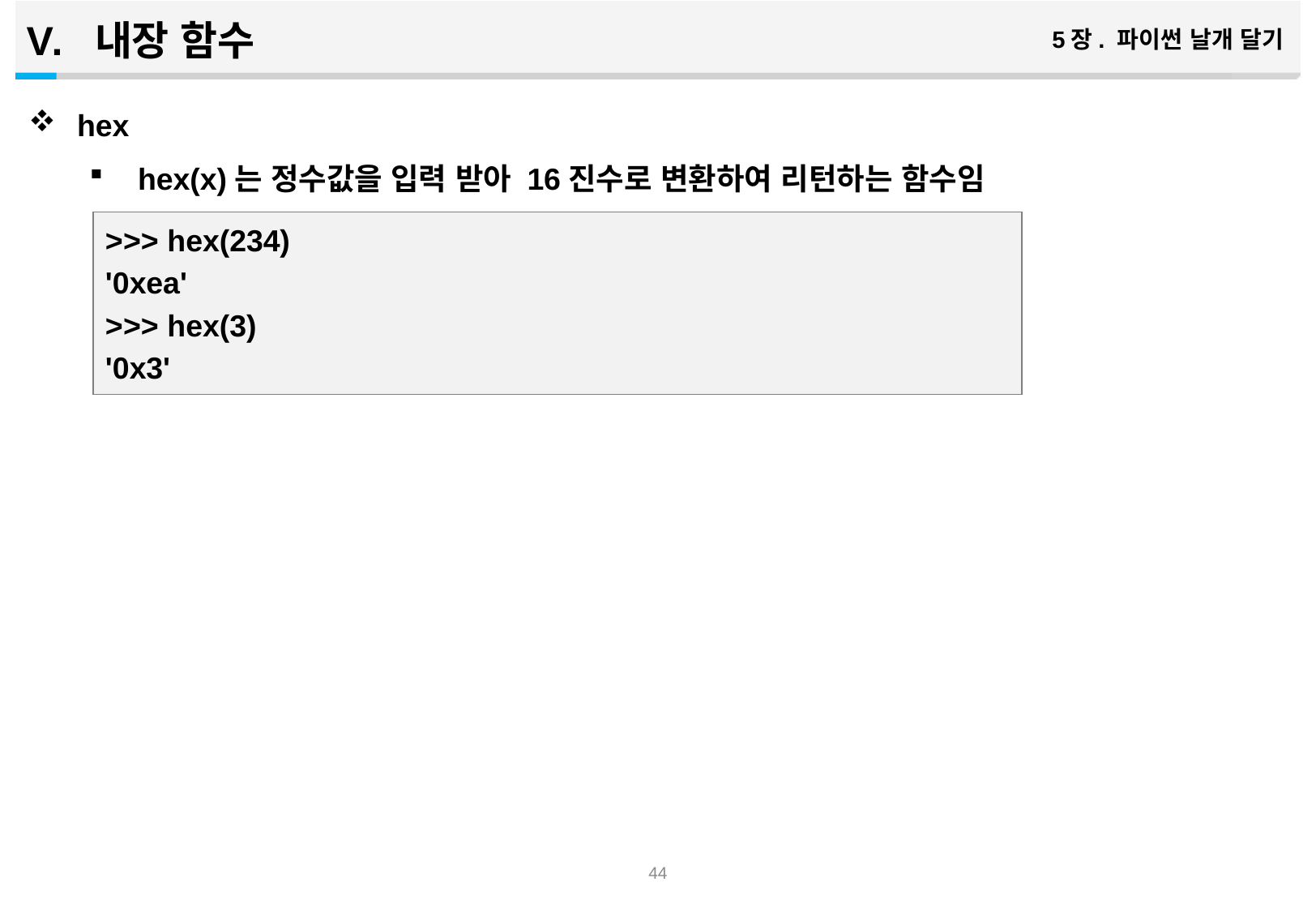

내장 함수
5장. 파이썬 날개 달기
hex
hex(x)는 정수값을 입력 받아 16진수로 변환하여 리턴하는 함수임

>>> hex(234)
'0xea'
>>> hex(3)
'0x3'
44